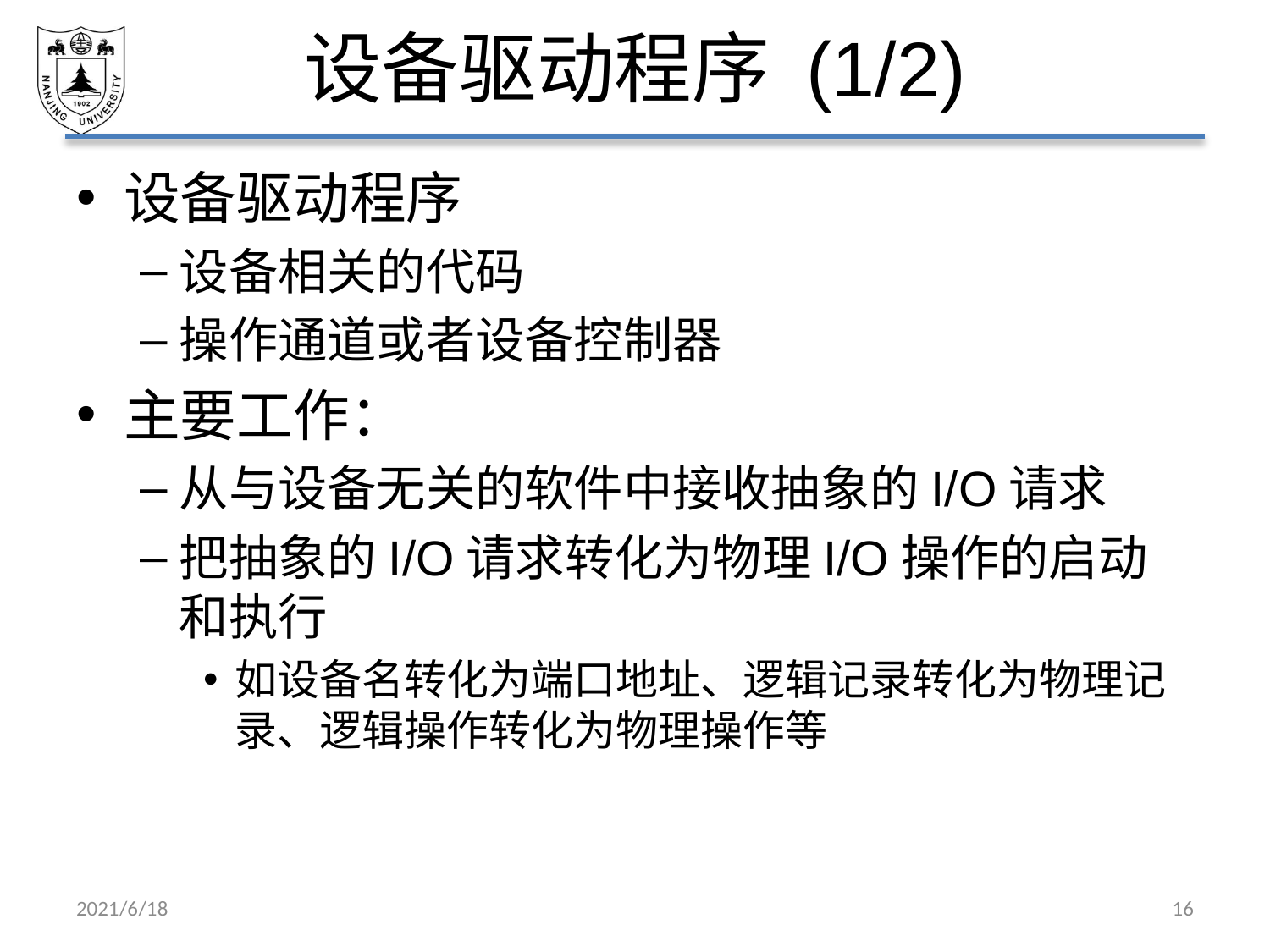

# 设备驱动程序 (1/2)
设备驱动程序
设备相关的代码
操作通道或者设备控制器
主要工作：
从与设备无关的软件中接收抽象的I/O请求
把抽象的I/O请求转化为物理I/O操作的启动和执行
如设备名转化为端口地址、逻辑记录转化为物理记录、逻辑操作转化为物理操作等

2021/6/18
16